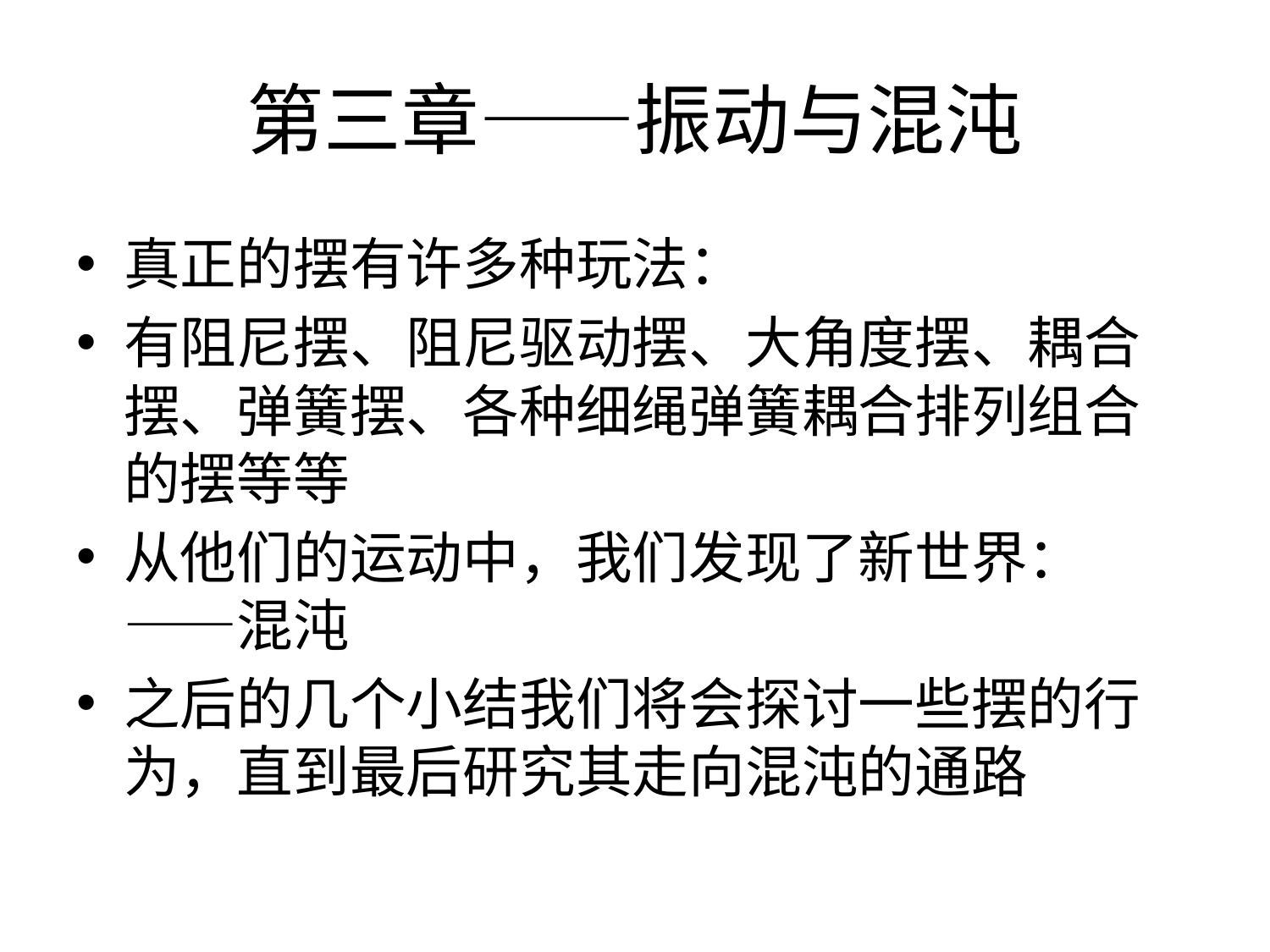

# 第三章——振动与混沌
真正的摆有许多种玩法：
有阻尼摆、阻尼驱动摆、大角度摆、耦合摆、弹簧摆、各种细绳弹簧耦合排列组合的摆等等
从他们的运动中，我们发现了新世界：——混沌
之后的几个小结我们将会探讨一些摆的行为，直到最后研究其走向混沌的通路